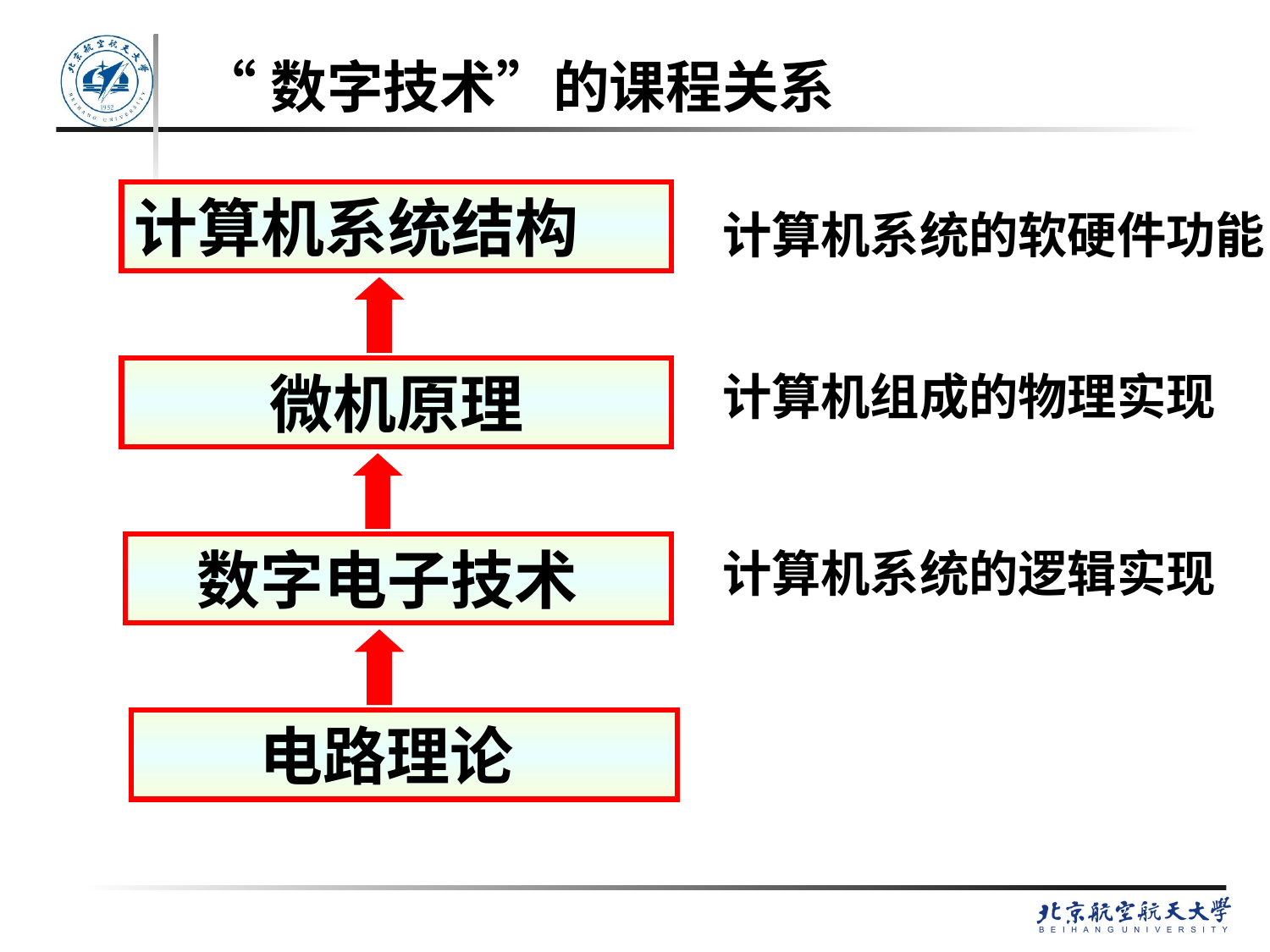

# “数字技术”的课程关系
计算机系统结构
计算机系统的软硬件功能

微机原理
计算机组成的物理实现

   数字电子技术
计算机系统的逻辑实现

       电路理论
6